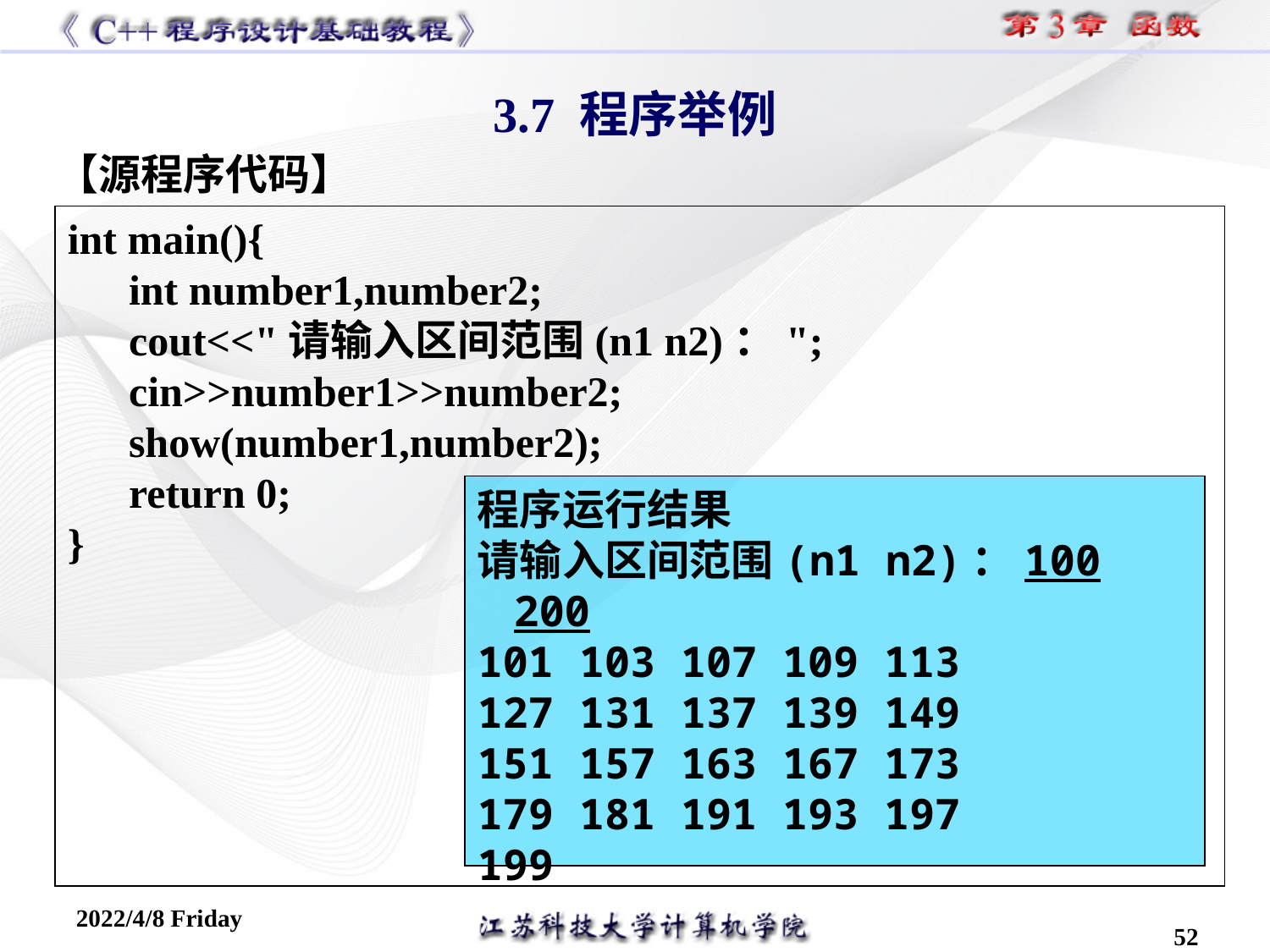

3.7 程序举例
【源程序代码】
int main(){
int number1,number2;
cout<<"请输入区间范围(n1 n2)：";
cin>>number1>>number2;
show(number1,number2);
return 0;
}
程序运行结果
请输入区间范围(n1 n2)：100 200
101 103 107 109 113
127 131 137 139 149
151 157 163 167 173
179 181 191 193 197
199